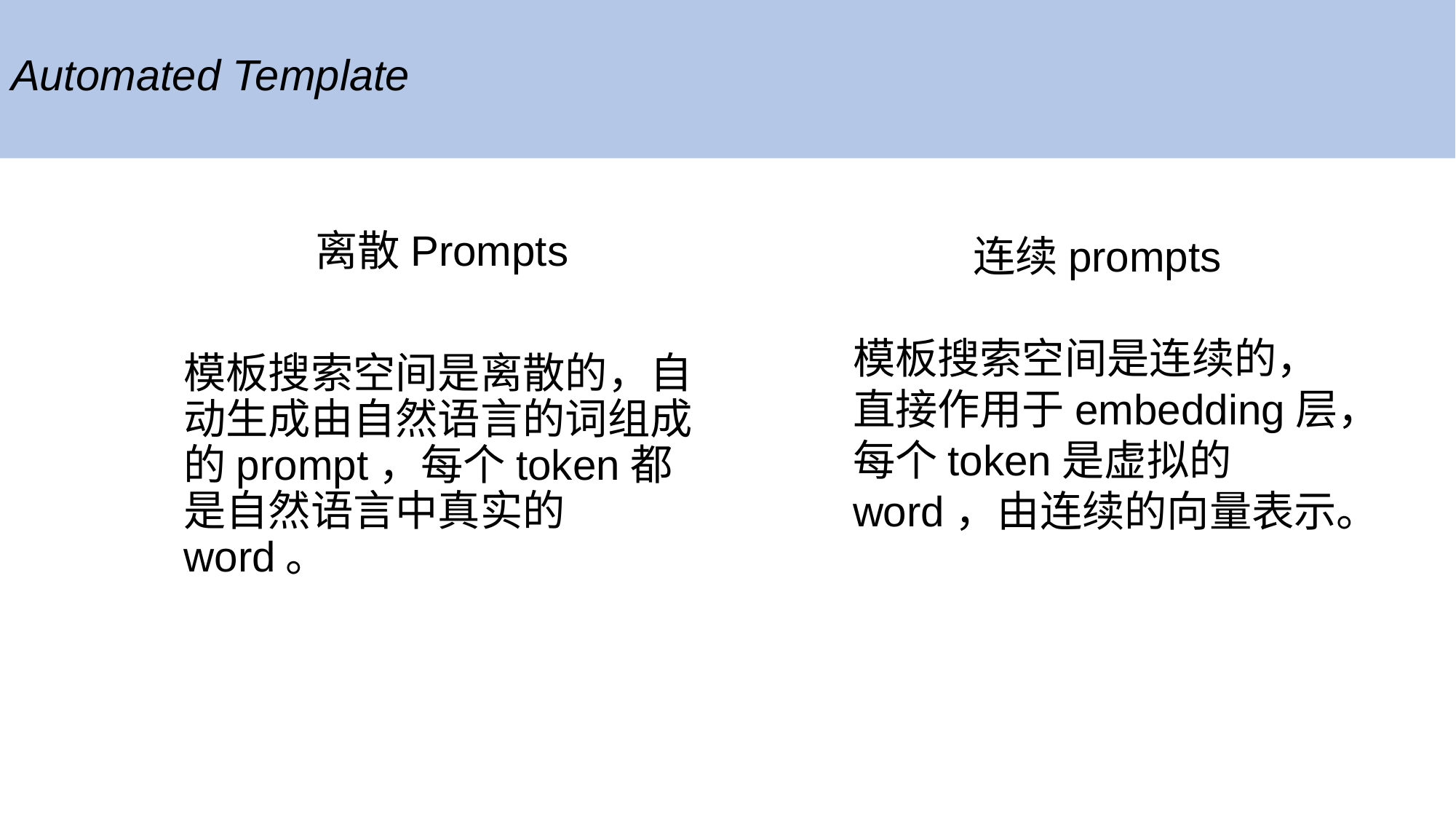

# Automated Template
离散Prompts

模板搜索空间是离散的，自动生成由自然语言的词组成的prompt，每个token都是自然语言中真实的word。

连续prompts

模板搜索空间是连续的，直接作用于embedding层，每个token是虚拟的word，由连续的向量表示。